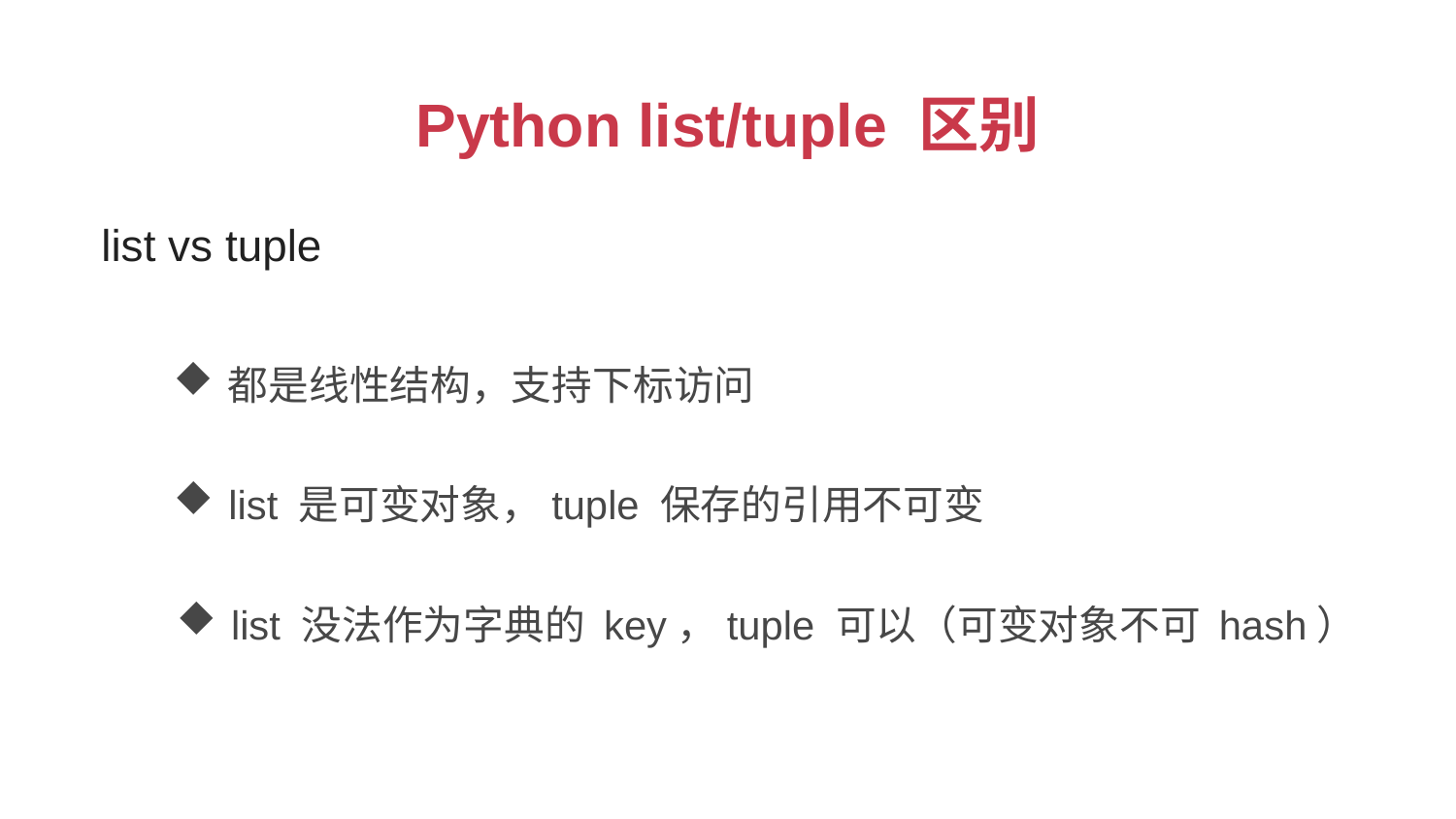

Python list/tuple 区别
 list vs tuple
都是线性结构，支持下标访问
list 是可变对象，tuple 保存的引用不可变
list 没法作为字典的 key，tuple 可以（可变对象不可 hash）